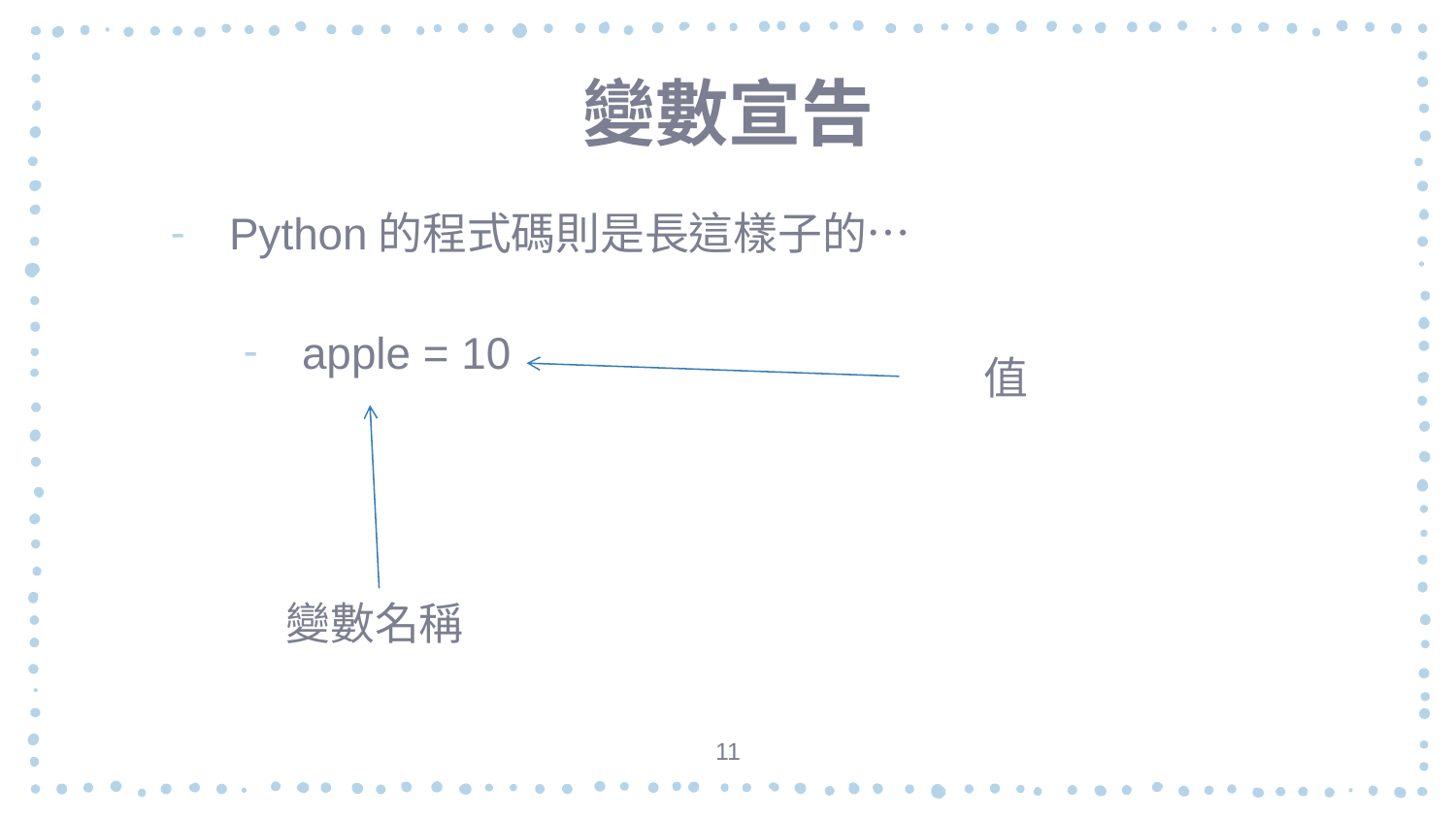

# 變數宣告
Python的程式碼則是長這樣子的…

apple = 10

值
變數名稱
11